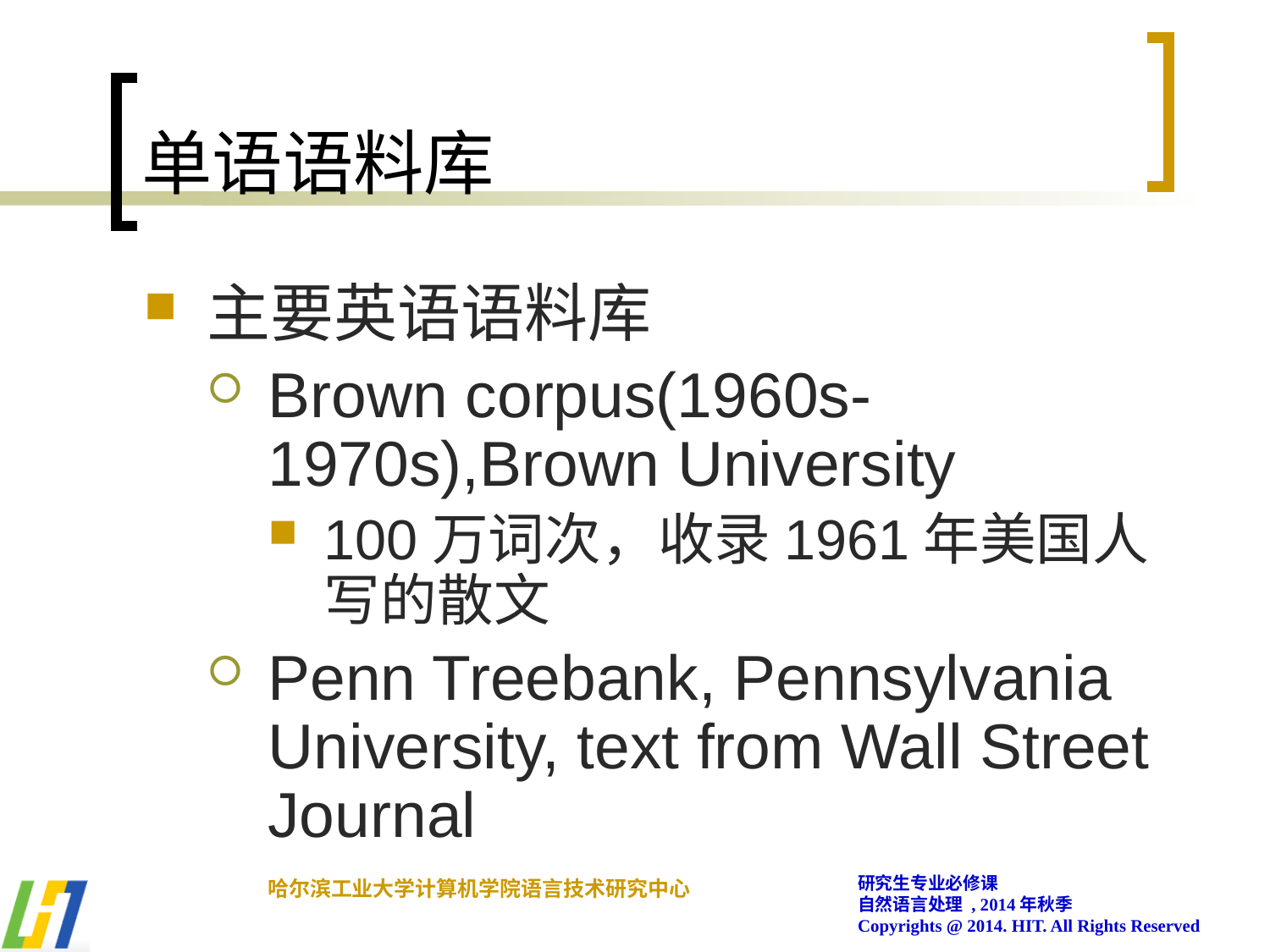

# 单语语料库
主要英语语料库
Brown corpus(1960s-1970s),Brown University
100万词次，收录1961年美国人写的散文
Penn Treebank, Pennsylvania University, text from Wall Street Journal

英汉双语语料库
计算机专业的双语语料库
香港法律文档双语语料库

研究生专业必修课
自然语言处理 , 2014年秋季
Copyrights @ 2014. HIT. All Rights Reserved
哈尔滨工业大学计算机学院语言技术研究中心